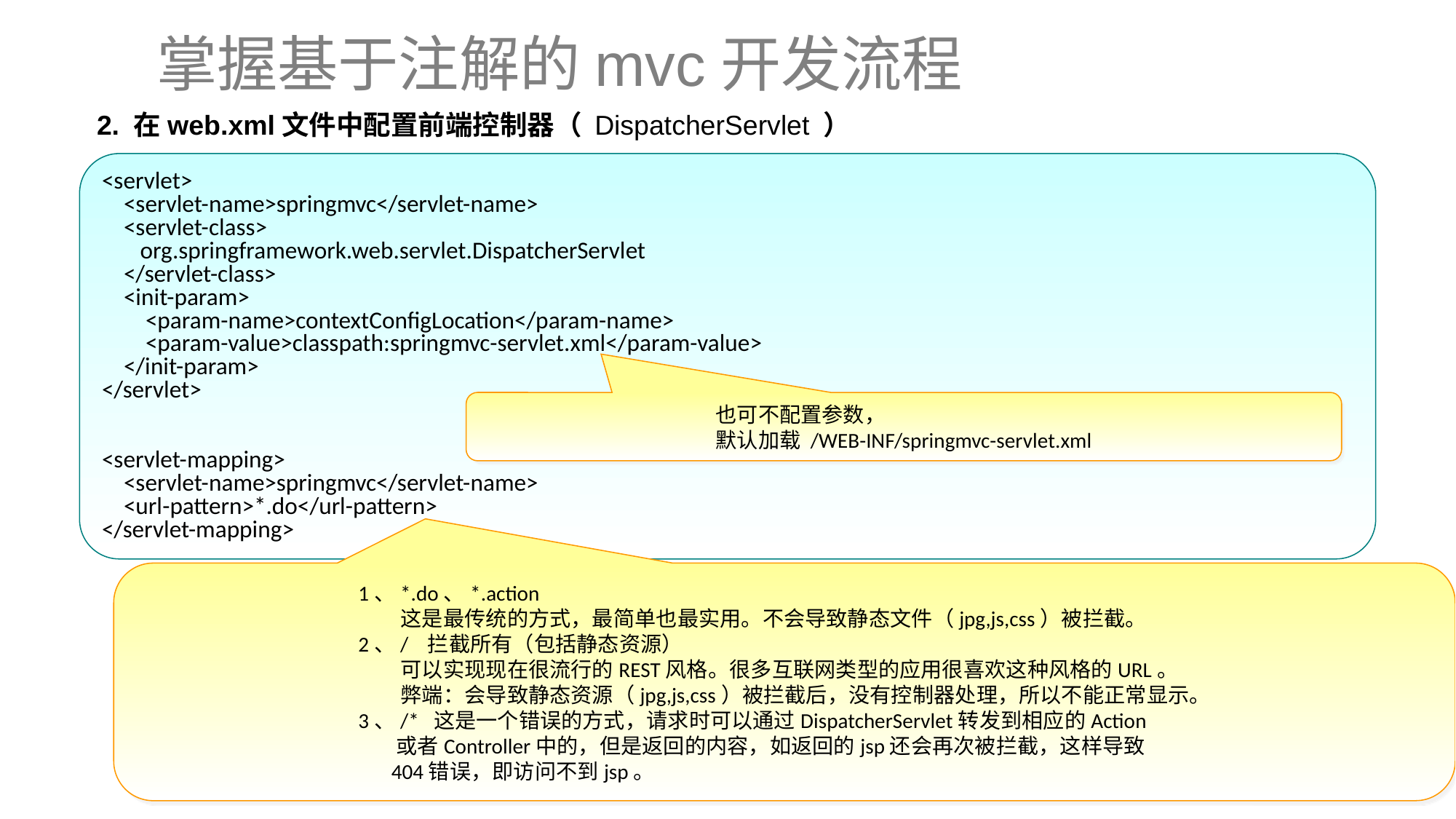

掌握基于注解的mvc开发流程
2. 在web.xml文件中配置前端控制器（ DispatcherServlet ）
<servlet>
    <servlet-name>springmvc</servlet-name>
    <servlet-class>
       org.springframework.web.servlet.DispatcherServlet
    </servlet-class>
    <init-param>
        <param-name>contextConfigLocation</param-name>
        <param-value>classpath:springmvc-servlet.xml</param-value>
    </init-param>
</servlet>

<servlet-mapping>
    <servlet-name>springmvc</servlet-name>
    <url-pattern>*.do</url-pattern>
</servlet-mapping>
也可不配置参数，
默认加载 /WEB-INF/springmvc-servlet.xml
1、*.do、*.action
　　这是最传统的方式，最简单也最实用。不会导致静态文件（jpg,js,css）被拦截。
2、/   拦截所有（包括静态资源）
　　可以实现现在很流行的REST风格。很多互联网类型的应用很喜欢这种风格的URL。
　　弊端：会导致静态资源（jpg,js,css）被拦截后，没有控制器处理，所以不能正常显示。
3、/*  这是一个错误的方式，请求时可以通过DispatcherServlet转发到相应的Action
       或者Controller中的，但是返回的内容，如返回的jsp还会再次被拦截，这样导致
       404错误，即访问不到jsp。
17